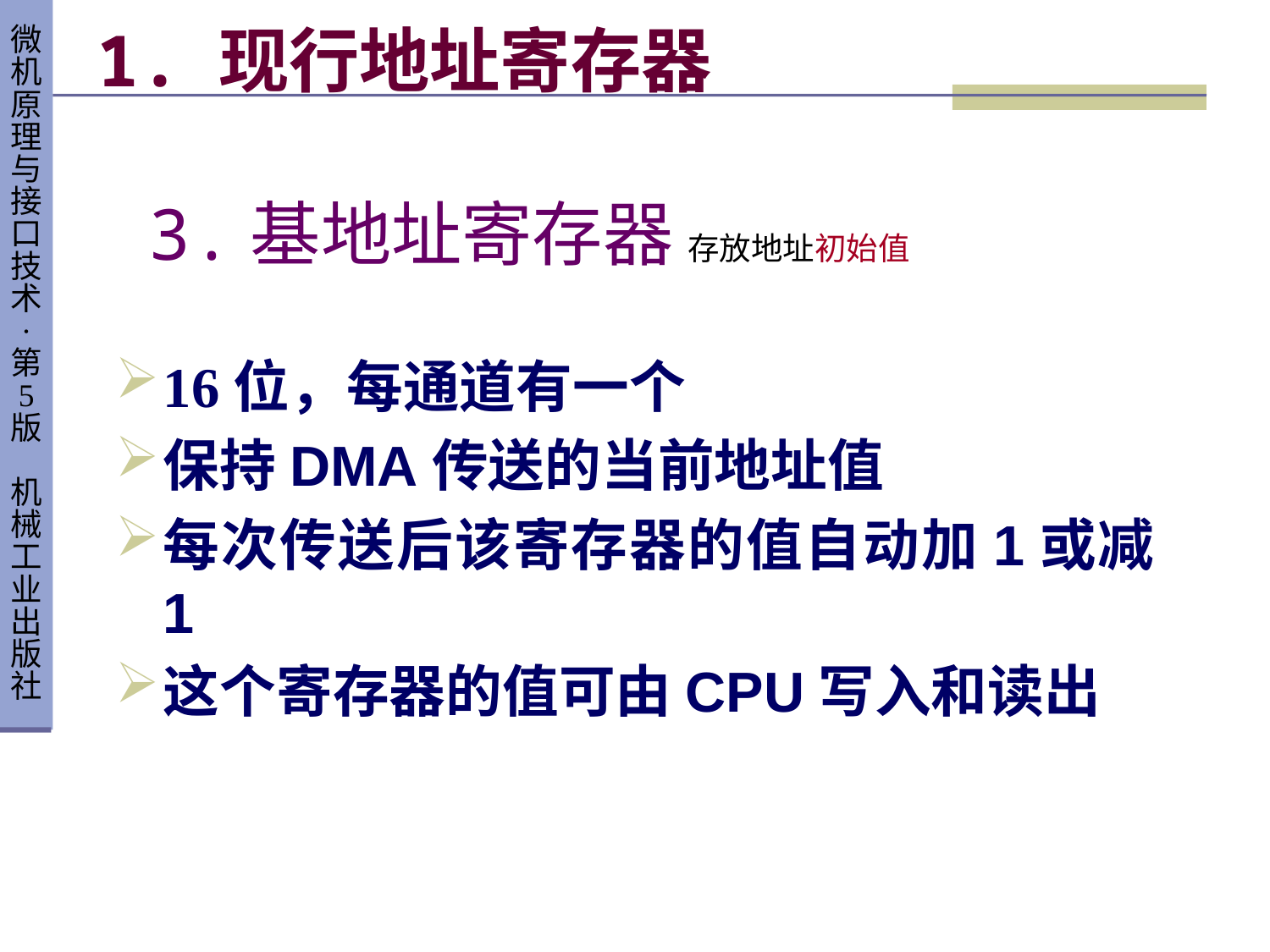

# 1. 现行地址寄存器
3.基地址寄存器  存放地址初始值
16位，每通道有一个
保持DMA传送的当前地址值
每次传送后该寄存器的值自动加1或减1
这个寄存器的值可由CPU写入和读出